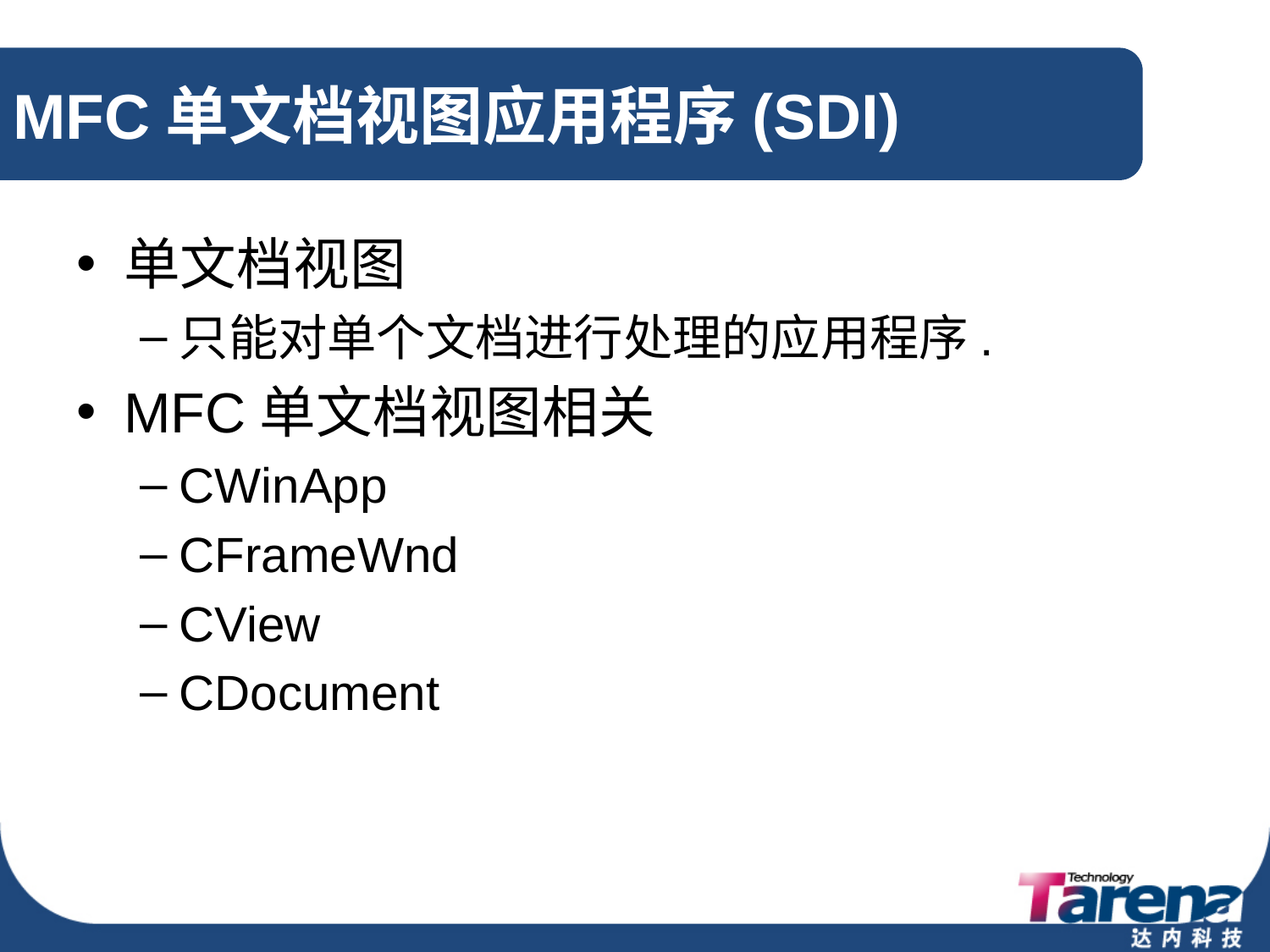

# MFC单文档视图应用程序(SDI)
单文档视图
只能对单个文档进行处理的应用程序.
MFC单文档视图相关
CWinApp
CFrameWnd
CView
CDocument